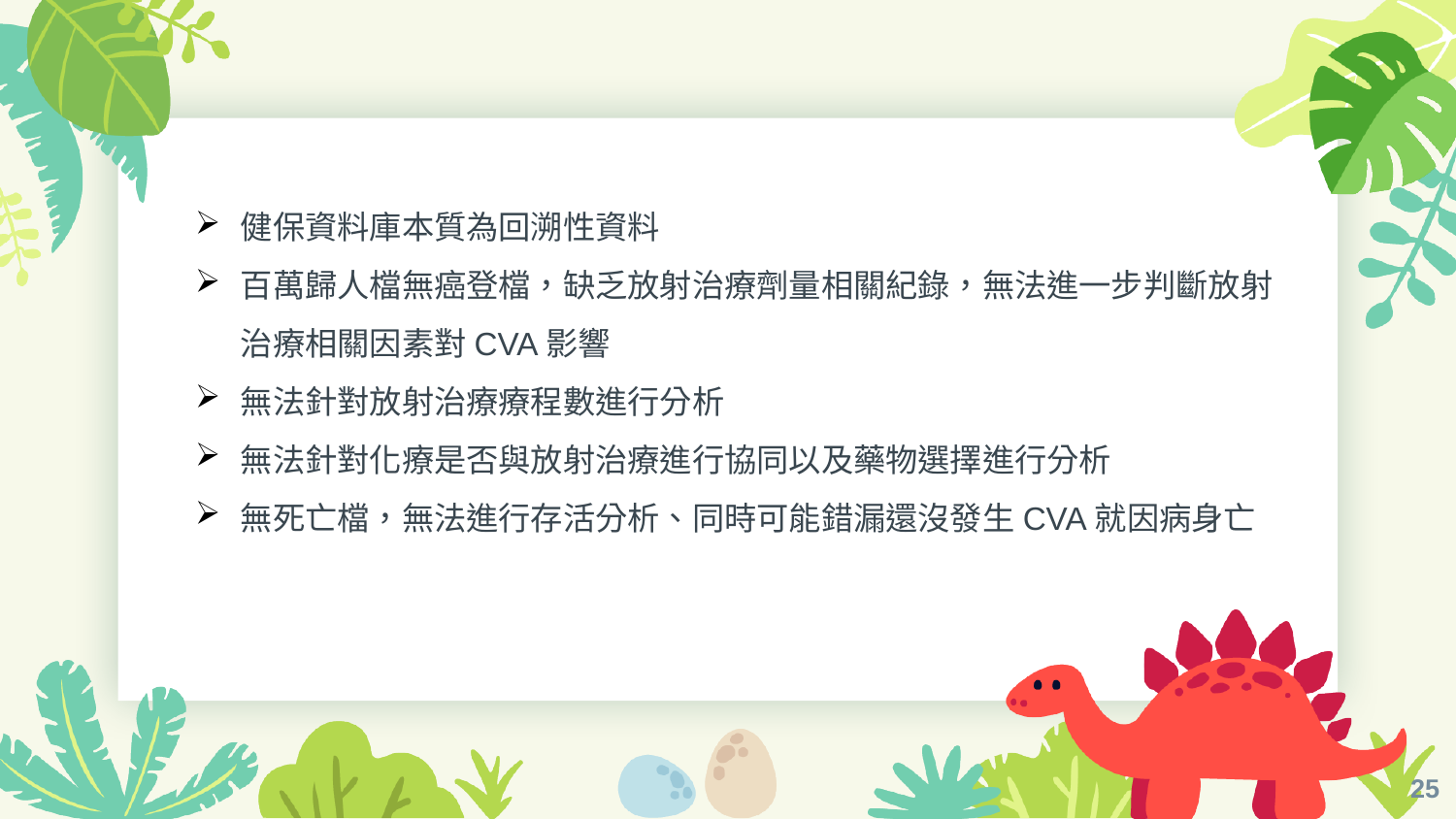

健保資料庫本質為回溯性資料
百萬歸人檔無癌登檔，缺乏放射治療劑量相關紀錄，無法進一步判斷放射治療相關因素對CVA影響
無法針對放射治療療程數進行分析
無法針對化療是否與放射治療進行協同以及藥物選擇進行分析
無死亡檔，無法進行存活分析、同時可能錯漏還沒發生CVA就因病身亡
25